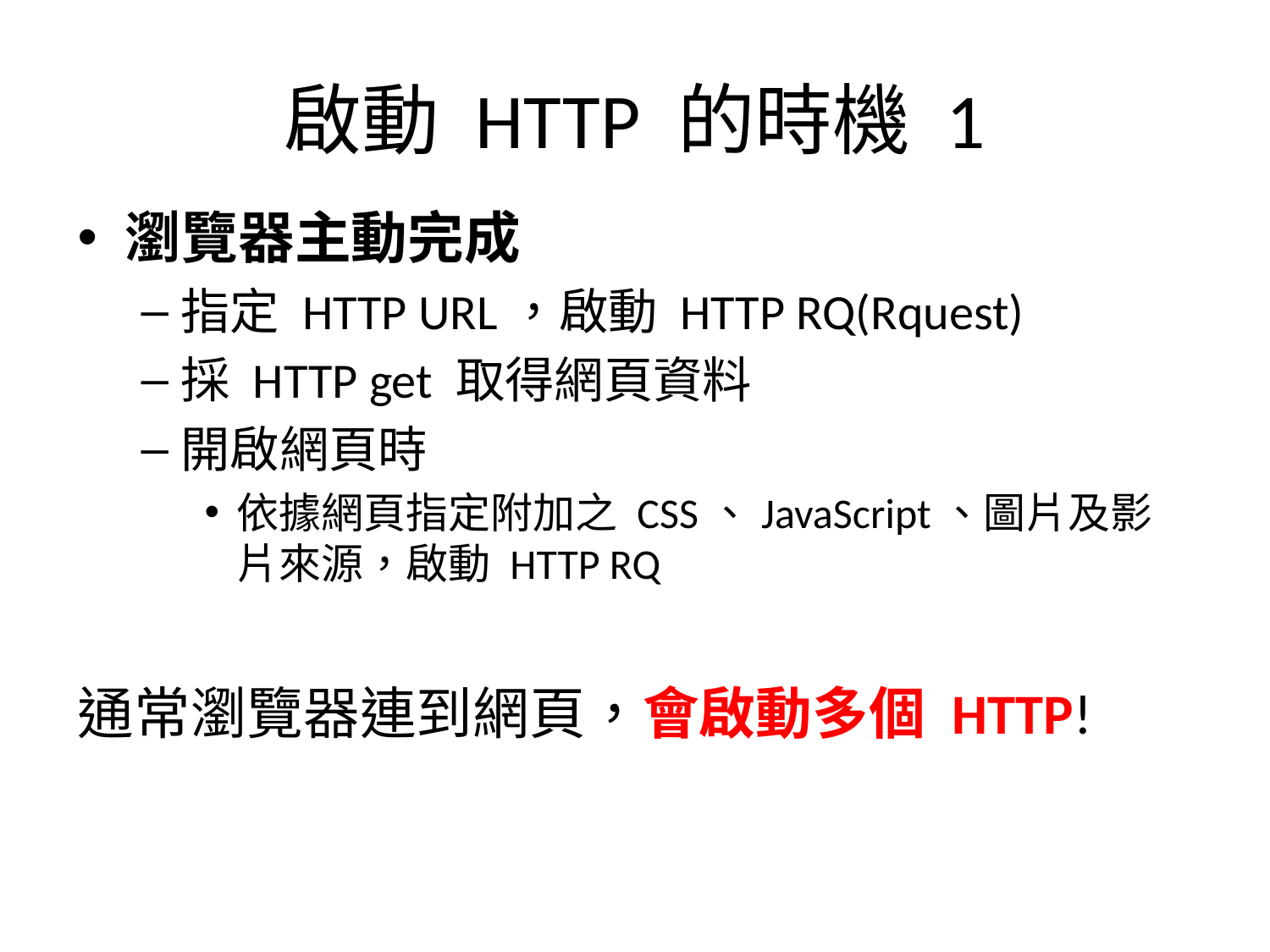

# 啟動 HTTP 的時機 1
瀏覽器主動完成
指定 HTTP URL，啟動 HTTP RQ(Rquest)
採 HTTP get 取得網頁資料
開啟網頁時
依據網頁指定附加之 CSS、JavaScript、圖片及影片來源，啟動 HTTP RQ

通常瀏覽器連到網頁，會啟動多個 HTTP!